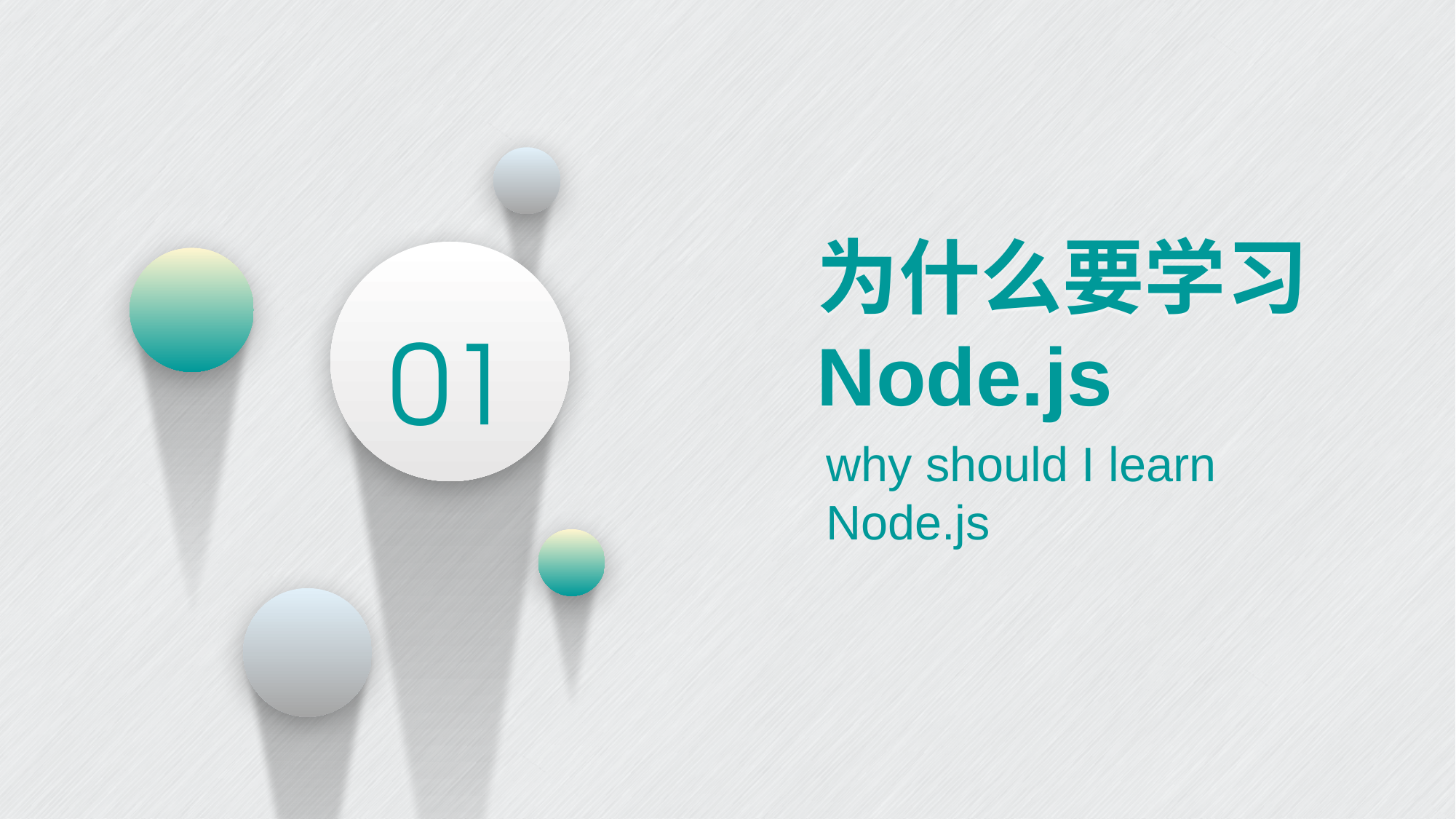

为什么要学习
Node.js
01

why should I learn Node.js